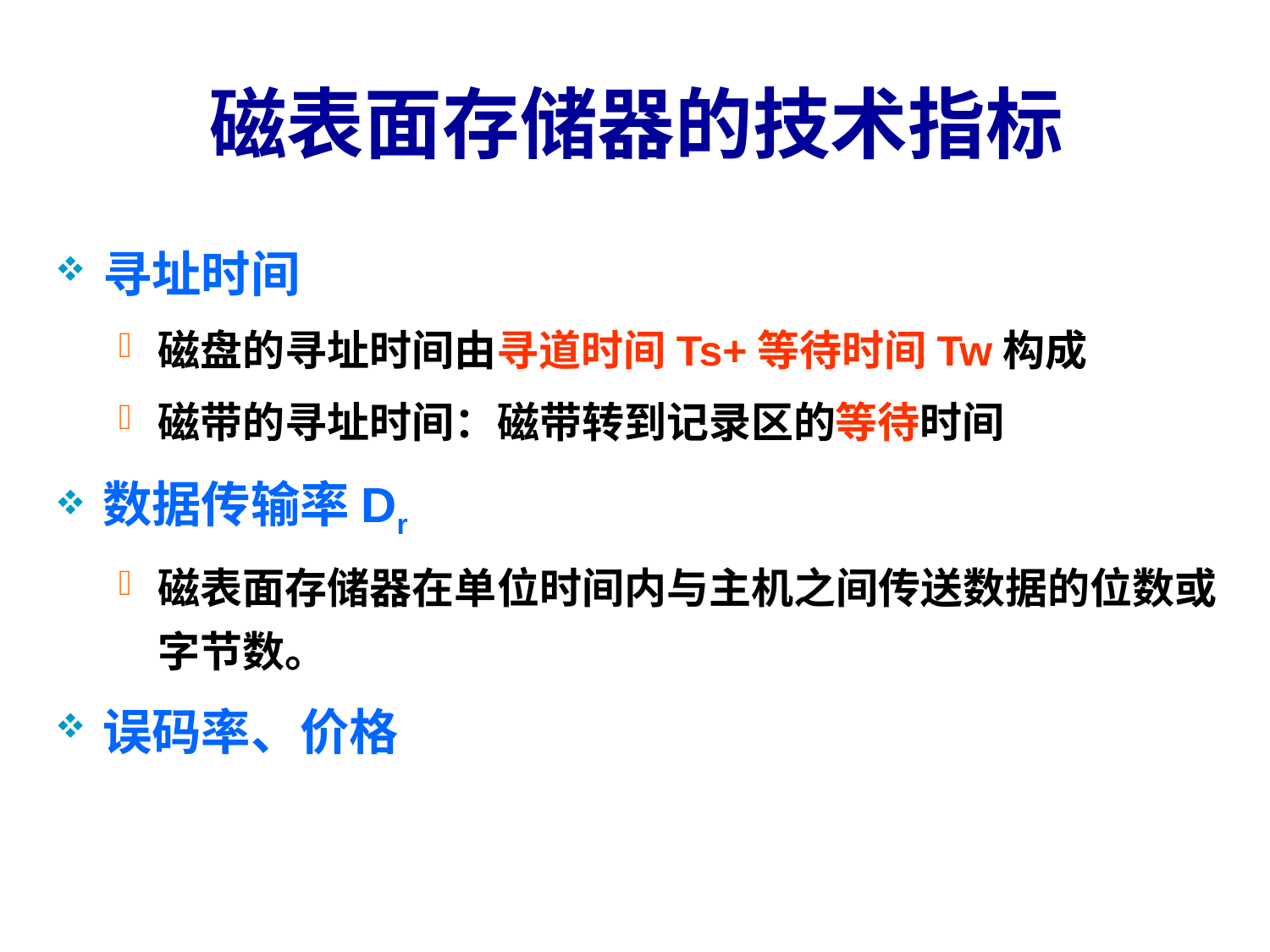

# 磁表面存储器的技术指标
寻址时间
磁盘的寻址时间由寻道时间Ts+等待时间Tw构成
磁带的寻址时间：磁带转到记录区的等待时间
数据传输率Dr
磁表面存储器在单位时间内与主机之间传送数据的位数或字节数。
误码率、价格